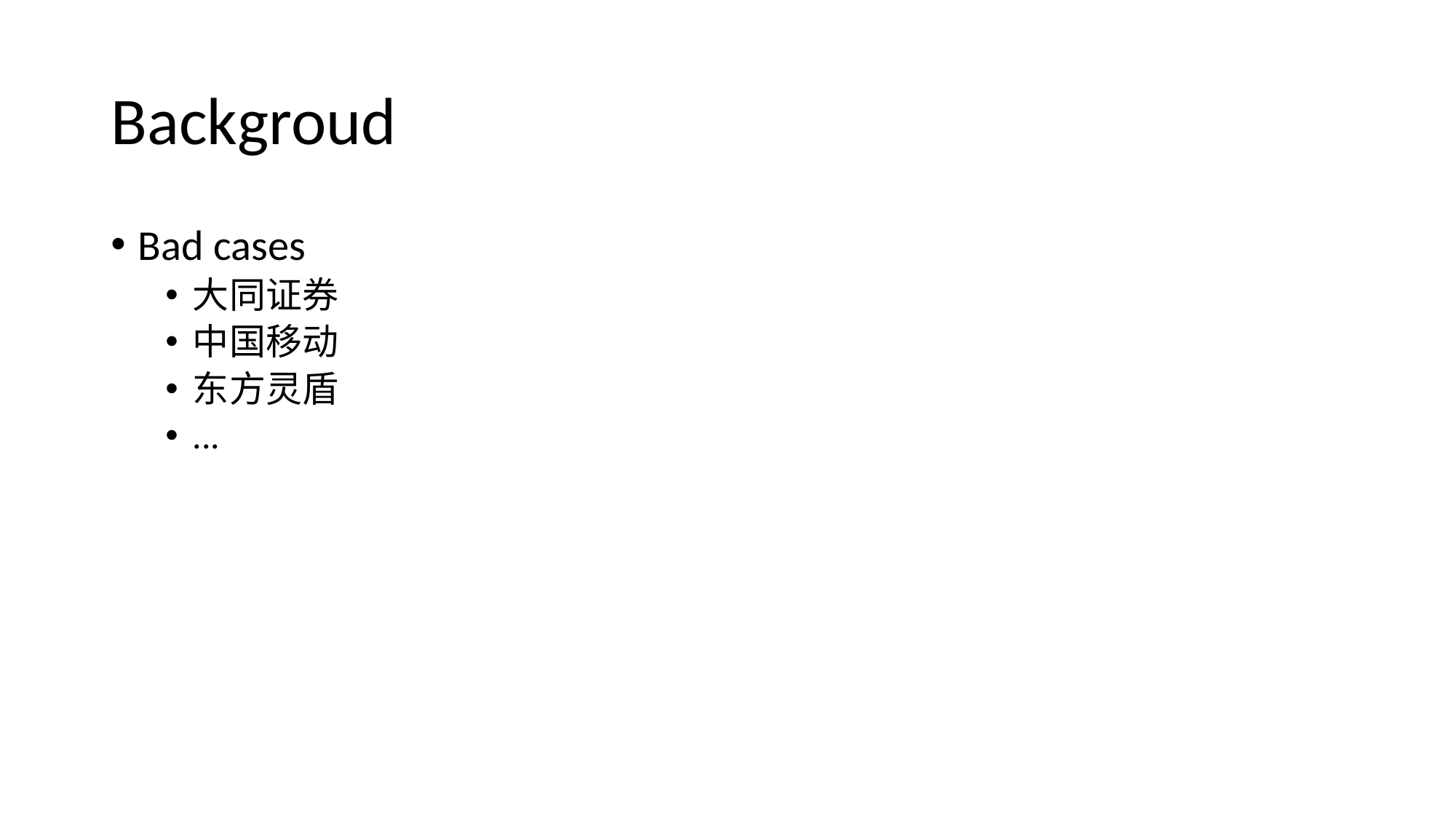

# Backgroud
Bad cases
大同证券
中国移动
东方灵盾
...